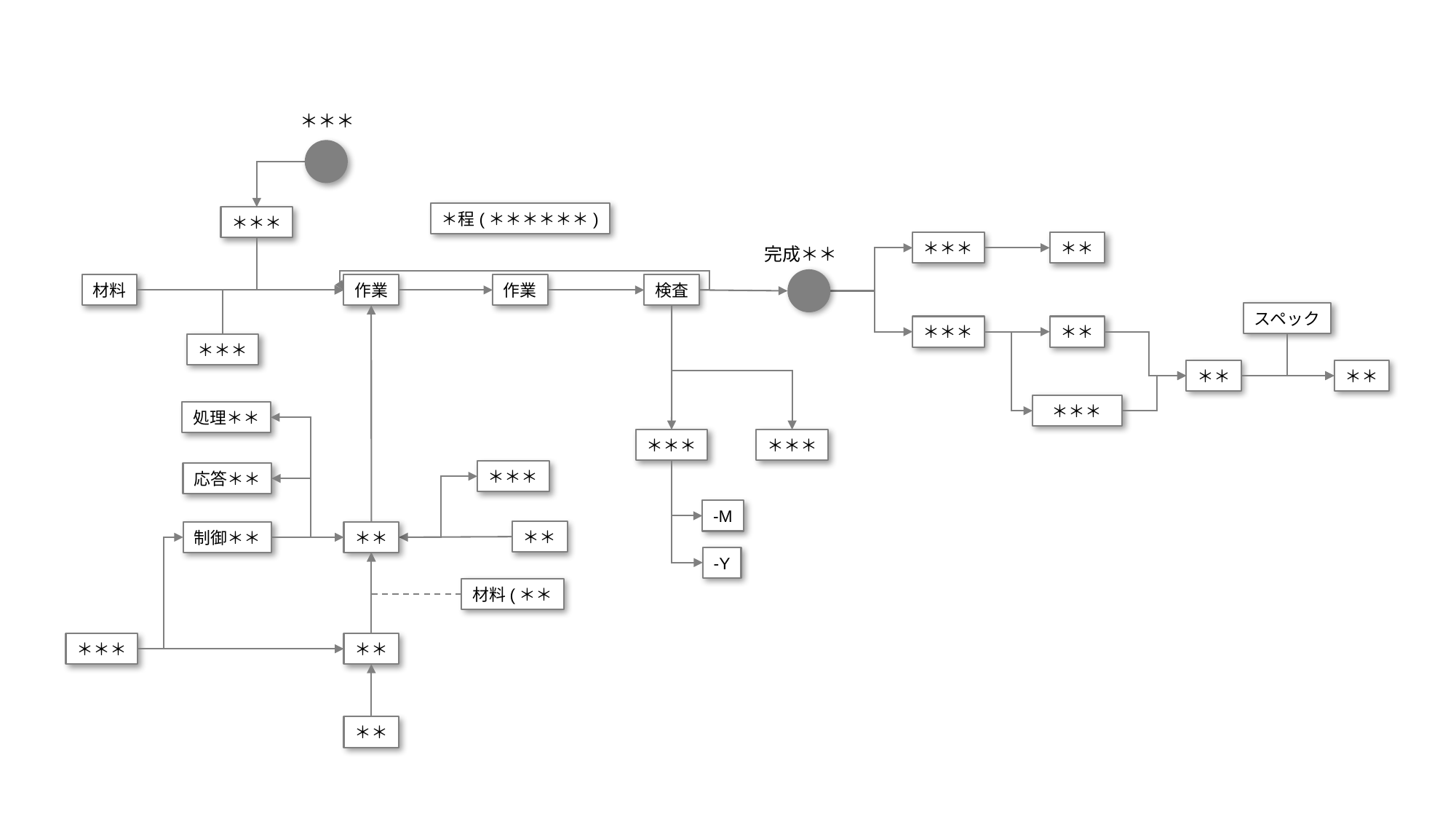

＊＊＊

＊程(＊＊＊＊＊＊)
＊＊＊
＊＊
＊＊＊
完成＊＊

材料
作業
作業
検査
スペック
＊＊
＊＊＊
＊＊＊
＊＊
＊＊
＊＊＊
処理＊＊
＊＊＊
＊＊＊
＊＊＊
応答＊＊
-M
＊＊
制御＊＊
＊＊
-Y
材料(＊＊
＊＊＊
＊＊
＊＊